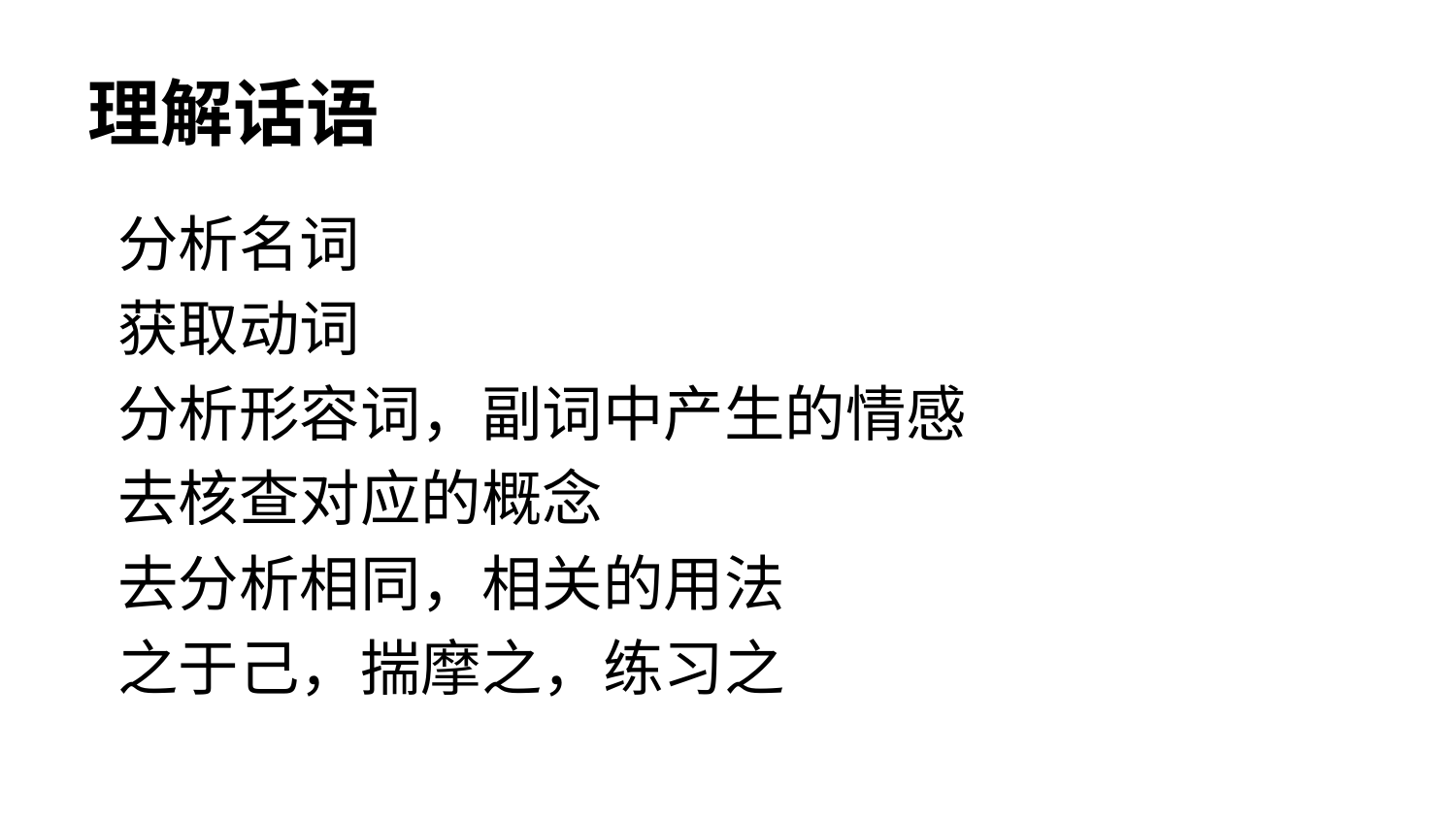

# 理解话语
分析名词
获取动词
分析形容词，副词中产生的情感
去核查对应的概念
去分析相同，相关的用法
之于己，揣摩之，练习之